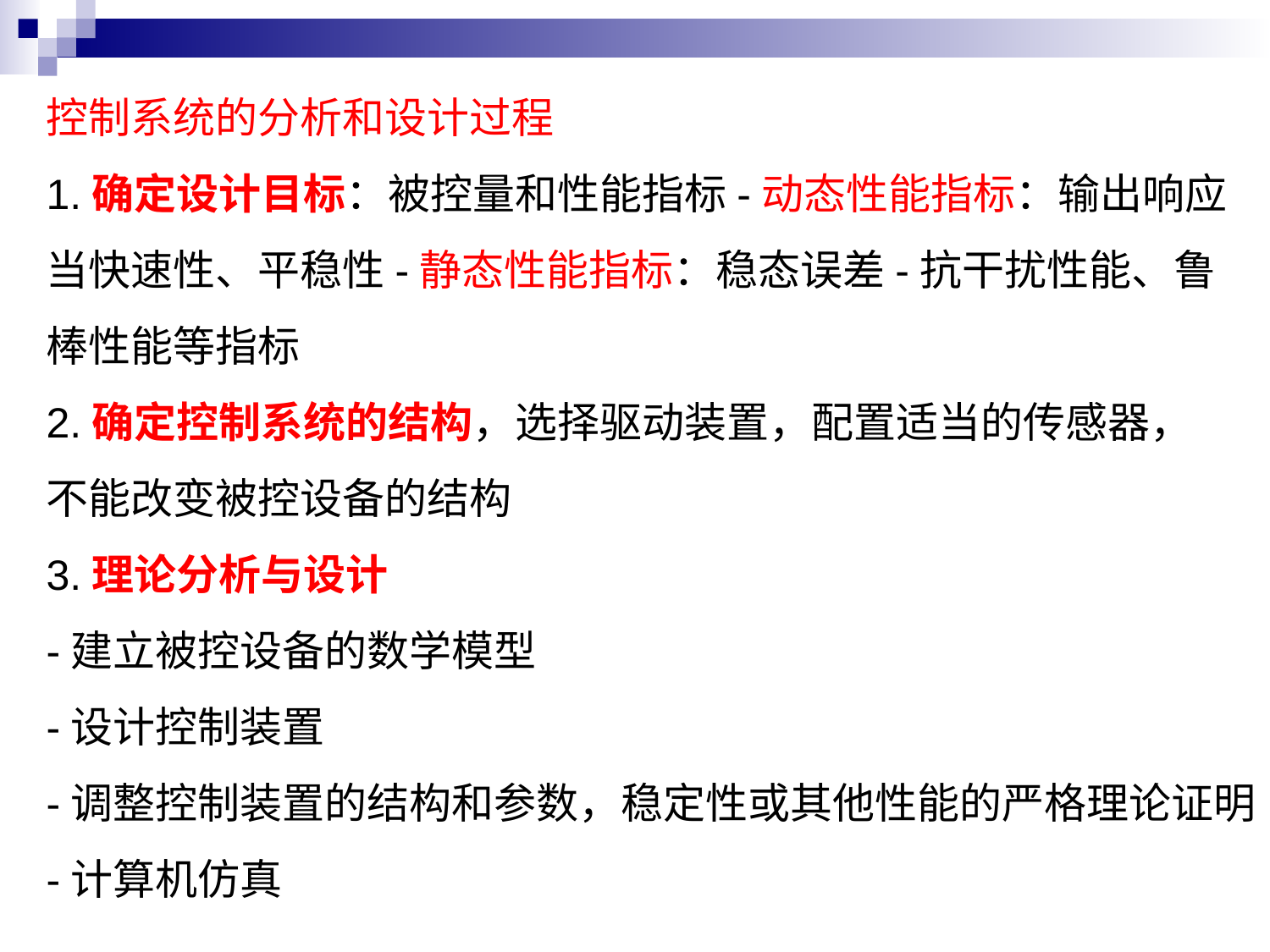

控制系统的分析和设计过程
1.确定设计目标：被控量和性能指标-动态性能指标：输出响应当快速性、平稳性-静态性能指标：稳态误差-抗干扰性能、鲁棒性能等指标
2.确定控制系统的结构，选择驱动装置，配置适当的传感器，
不能改变被控设备的结构
3.理论分析与设计
-建立被控设备的数学模型
-设计控制装置
-调整控制装置的结构和参数，稳定性或其他性能的严格理论证明
-计算机仿真
40